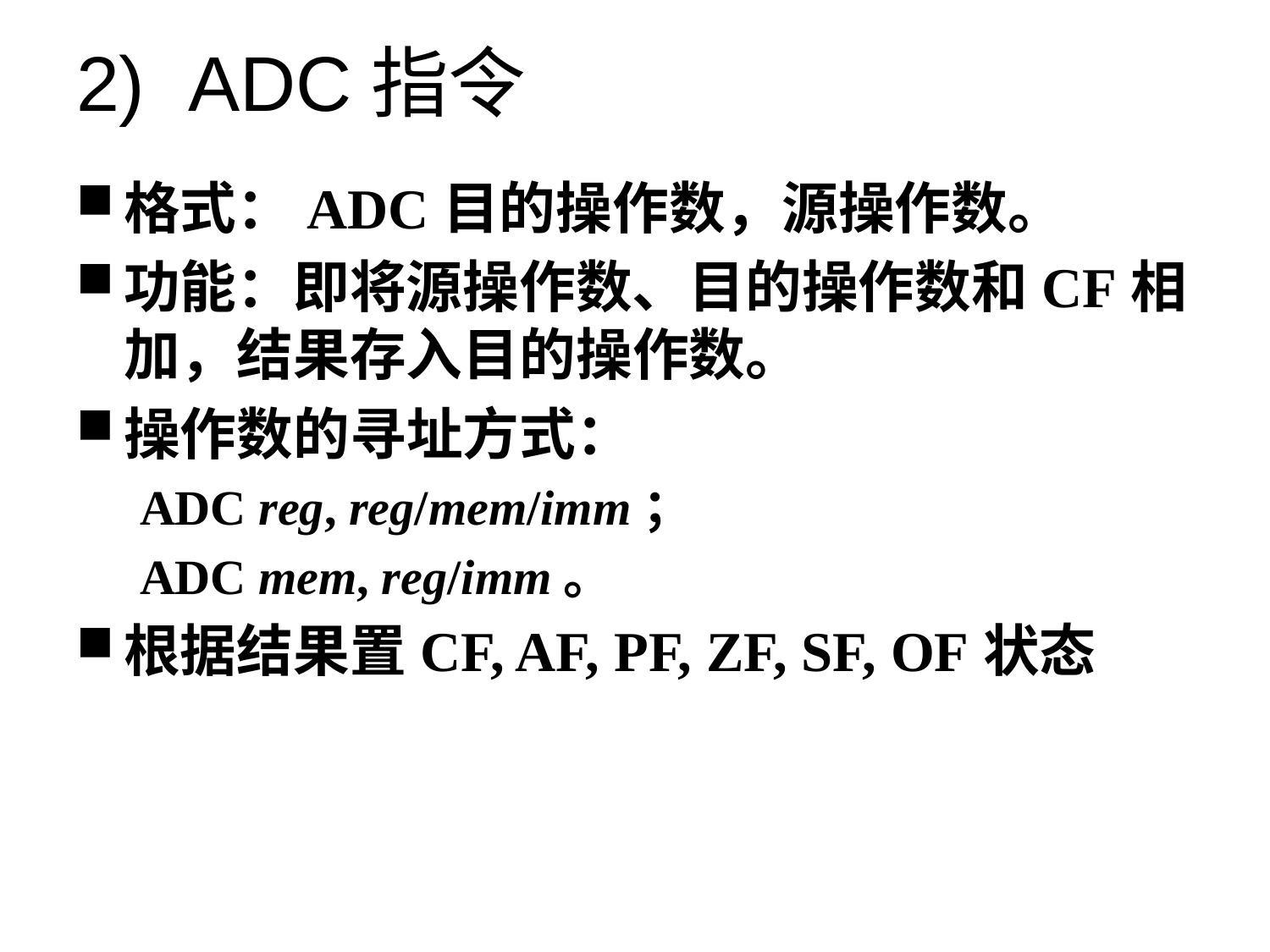

# 2)  ADC指令
格式：ADC目的操作数，源操作数。
功能：即将源操作数、目的操作数和CF相加，结果存入目的操作数。
操作数的寻址方式：
ADC reg, reg/mem/imm；
ADC mem, reg/imm。
根据结果置CF, AF, PF, ZF, SF, OF状态